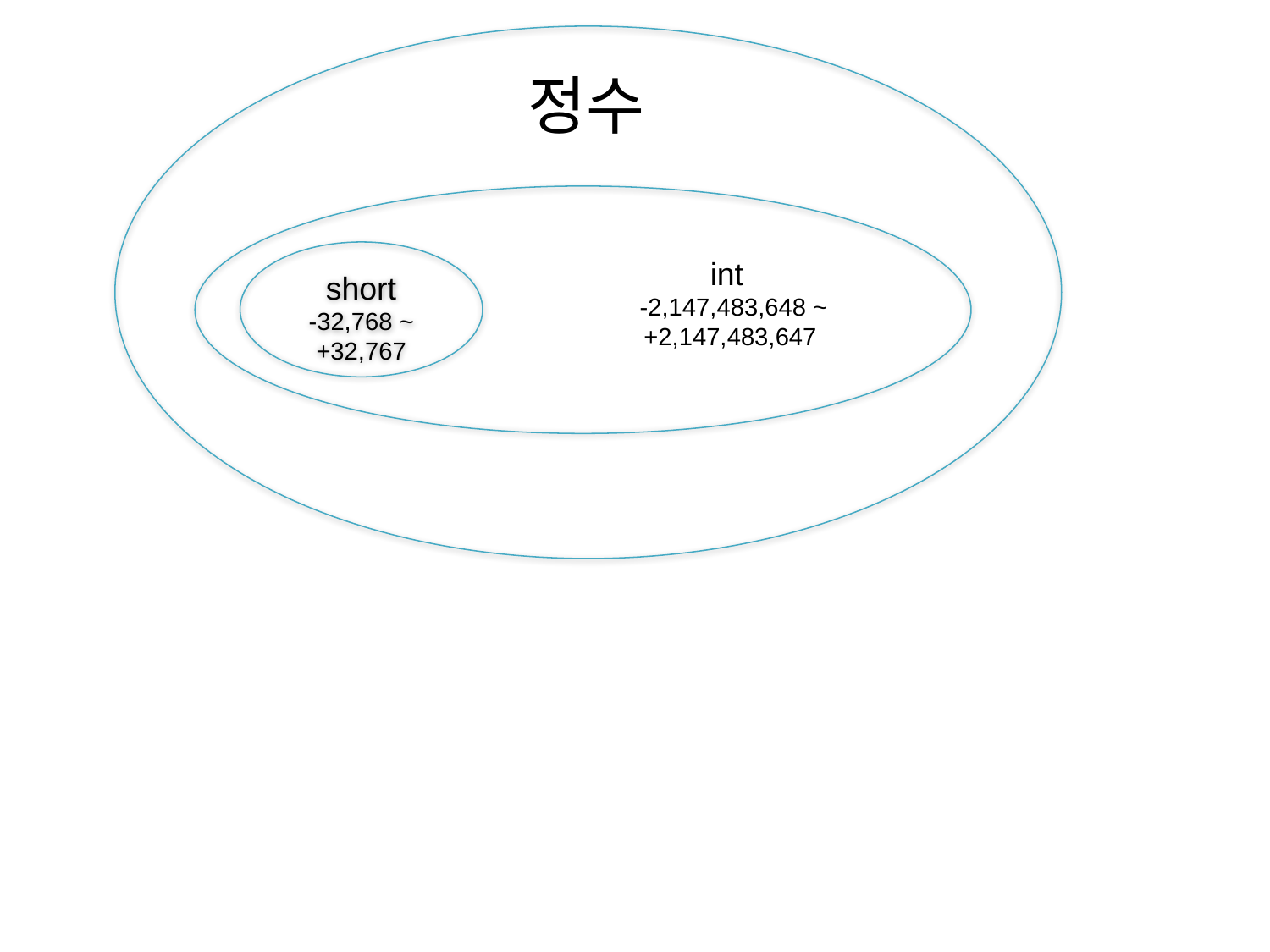

정수

short
-32,768 ~ +32,767
int
  -2,147,483,648 ~
 +2,147,483,647